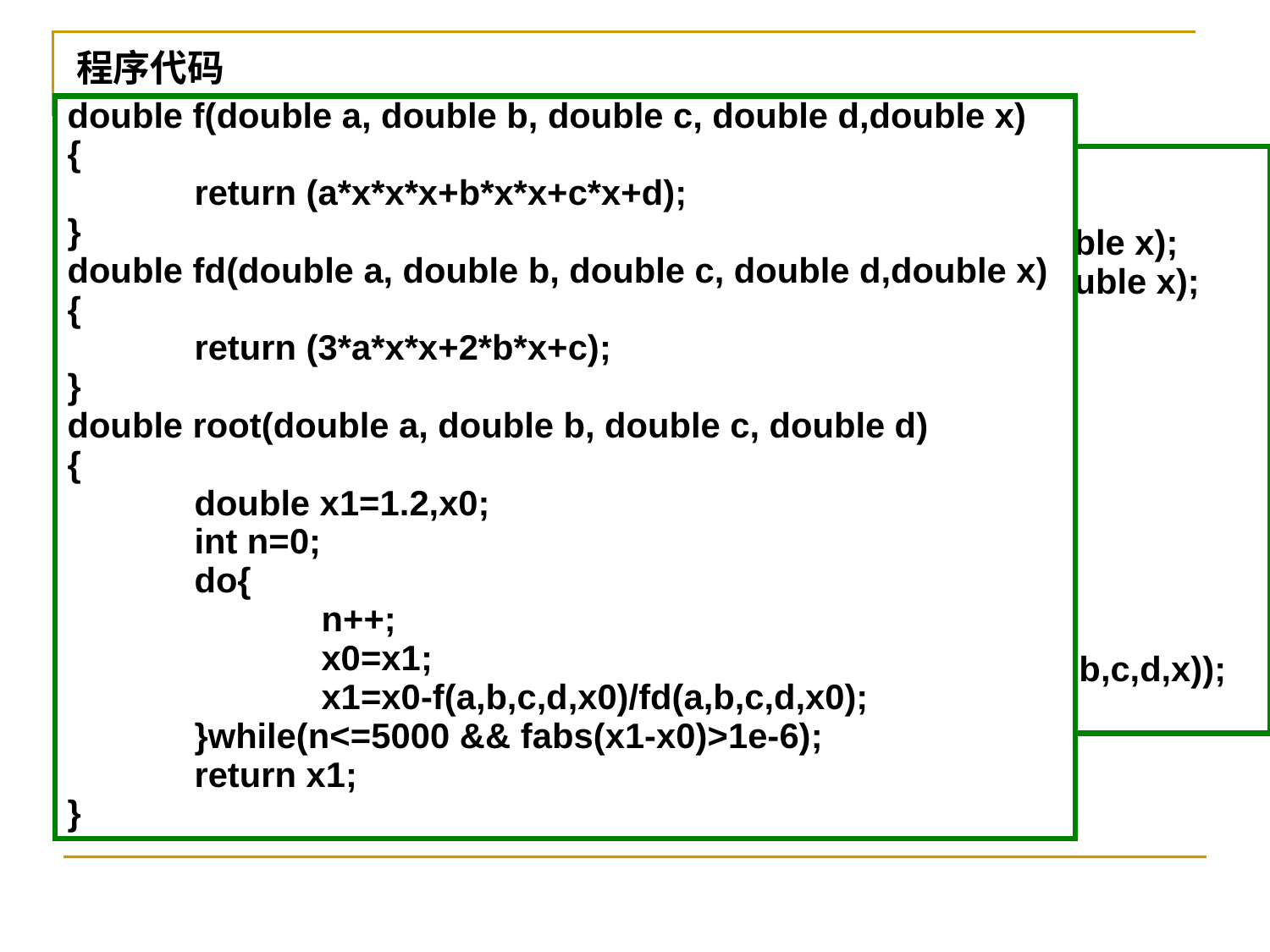

程序代码

double f(double a, double b, double c, double d,double x)
{
	return (a*x*x*x+b*x*x+c*x+d);
}
double fd(double a, double b, double c, double d,double x)
{
	return (3*a*x*x+2*b*x+c);
}
double root(double a, double b, double c, double d)
{
	double x1=1.2,x0;
	int n=0;
	do{
		n++;
		x0=x1;
		x1=x0-f(a,b,c,d,x0)/fd(a,b,c,d,x0);
	}while(n<=5000 && fabs(x1-x0)>1e-6);
	return x1;
}
//牛顿迭代法求方程的根
#include <stdio.h>
double f(double a, double b, double c, double d,double x);
double fd(double a, double b, double c, double d,double x);
double root(double a, double b, double c, double d);

void main()
{
	double a,b,c,d,x;
	printf("输入方和的系数a,b,c,d\n");
	scanf("%lf,%lf,%lf,%lf",&a,&b,&c,&d);
	x=root(a,b,c,d);
	printf("方程的根为:%lf\n",x);
	printf("当x为%lf时,函数的值为%lf\n",x,f(a,b,c,d,x));
}